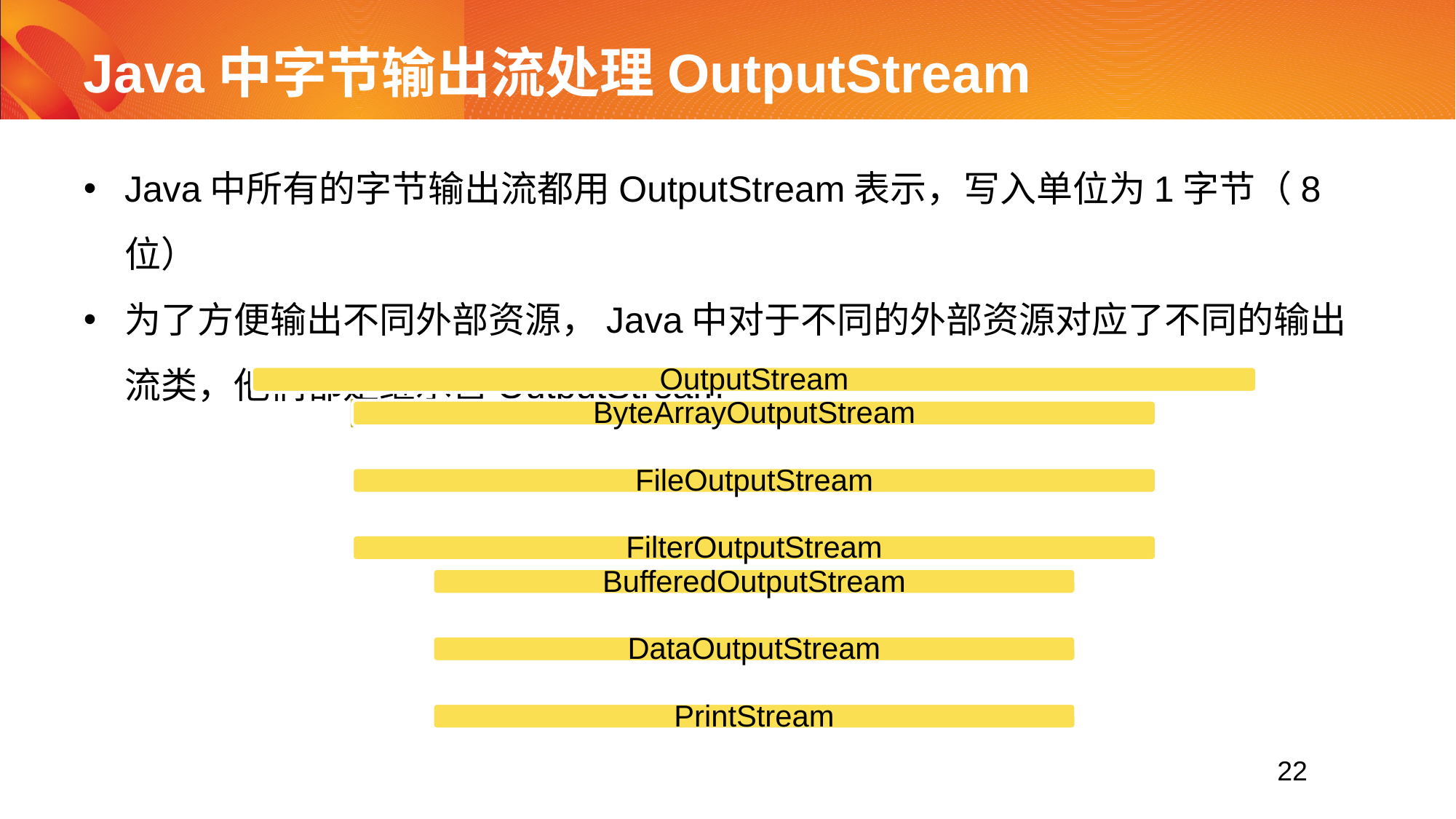

# Java中字节输出流处理OutputStream
Java中所有的字节输出流都用OutputStream表示，写入单位为1字节（8位）
为了方便输出不同外部资源，Java中对于不同的外部资源对应了不同的输出流类，他们都是继承自OutputStream
OutputStream
ByteArrayOutputStream
FileOutputStream
FilterOutputStream
BufferedOutputStream
DataOutputStream
PrintStream